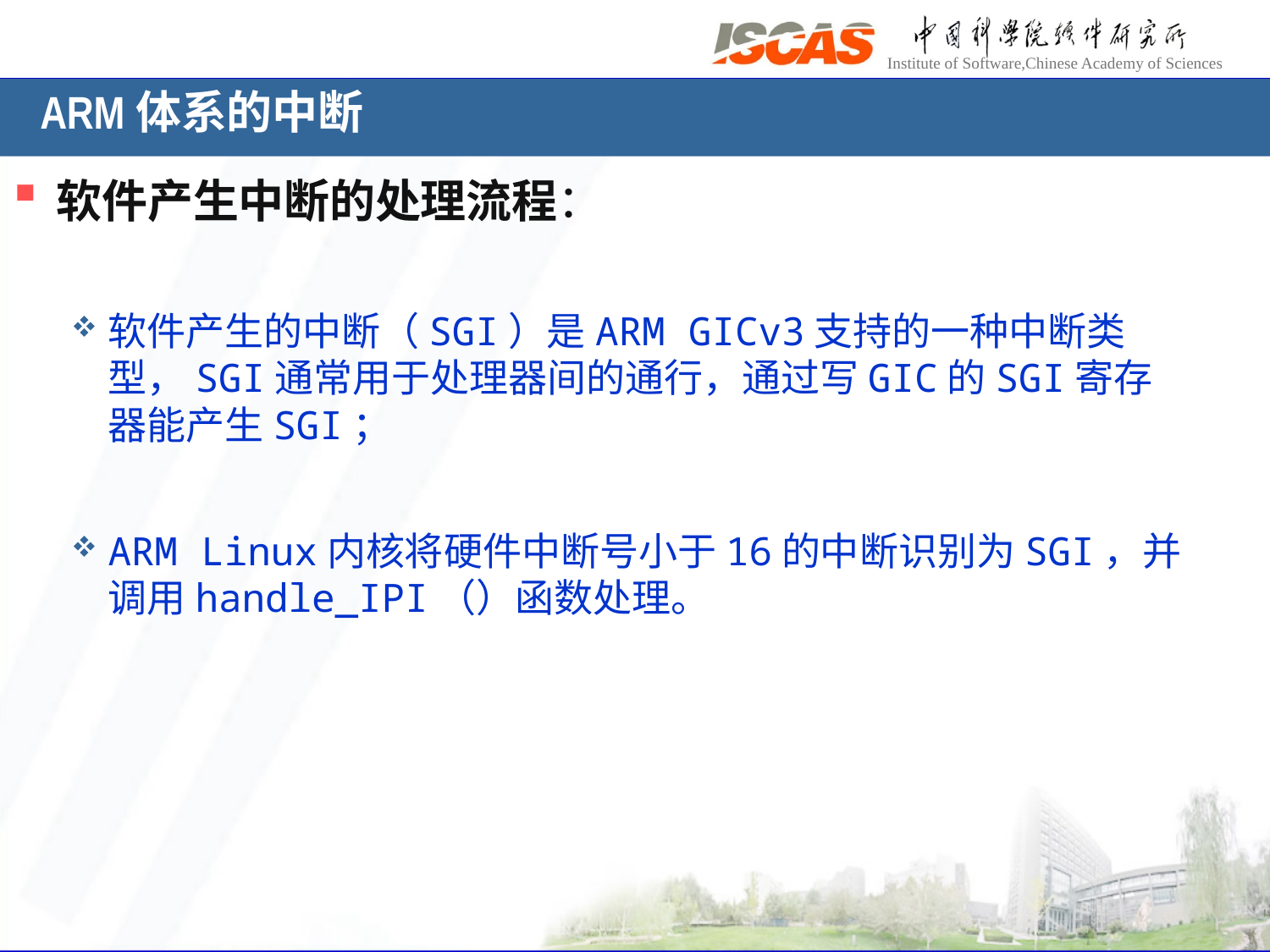

# ARM体系的中断
软件产生中断的处理流程：

软件产生的中断（SGI）是ARM GICv3支持的一种中断类型，SGI通常用于处理器间的通行，通过写GIC的SGI寄存器能产生SGI；

ARM Linux内核将硬件中断号小于16的中断识别为SGI，并调用handle_IPI（）函数处理。